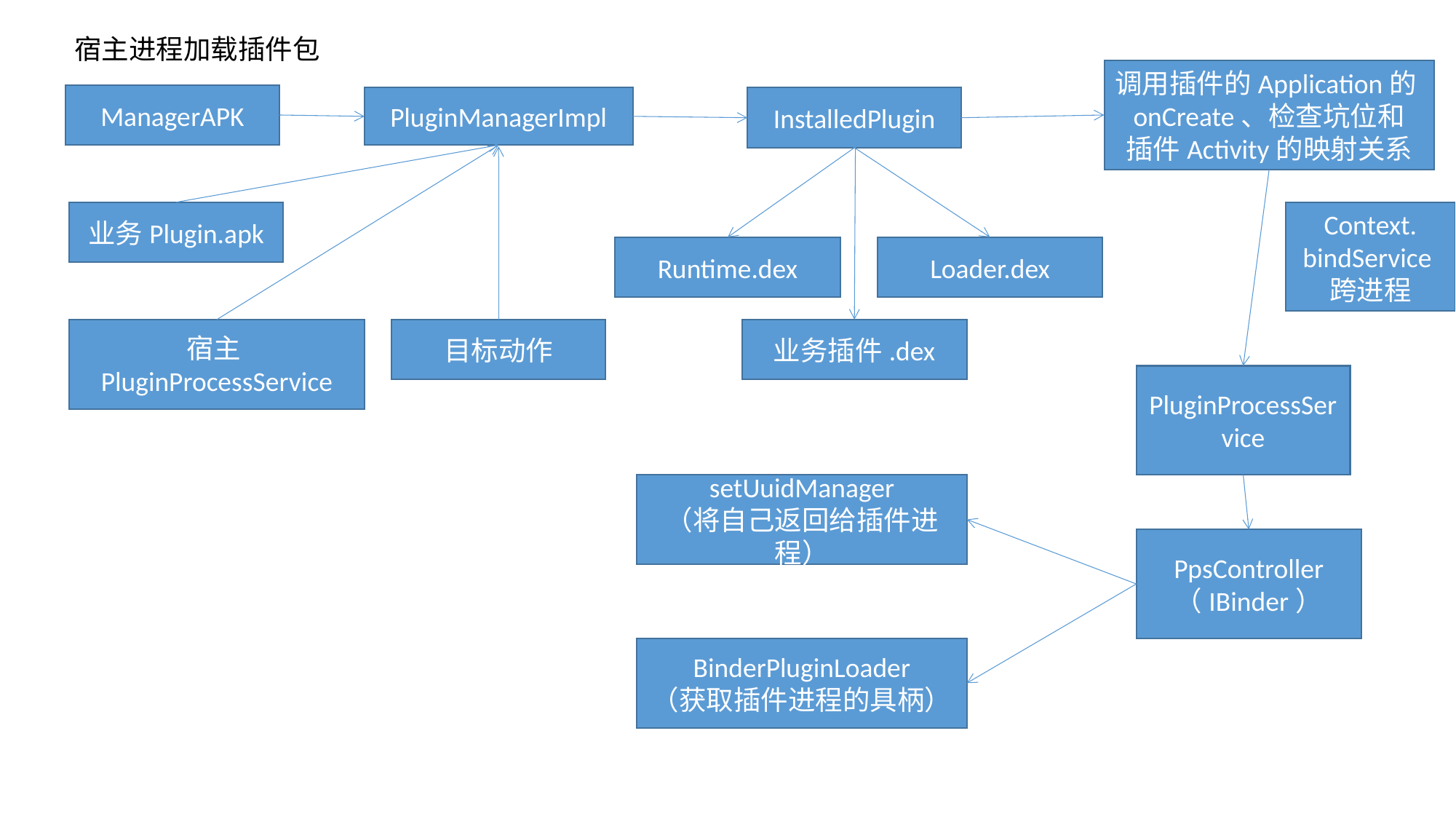

宿主进程加载插件包
调用插件的Application的onCreate、检查坑位和
插件Activity的映射关系
ManagerAPK
PluginManagerImpl
InstalledPlugin
业务Plugin.apk
Context.
bindService跨进程
Runtime.dex
Loader.dex
宿主PluginProcessService
目标动作
业务插件.dex
PluginProcessService
setUuidManager
（将自己返回给插件进程）
PpsController
（IBinder）
BinderPluginLoader
（获取插件进程的具柄）